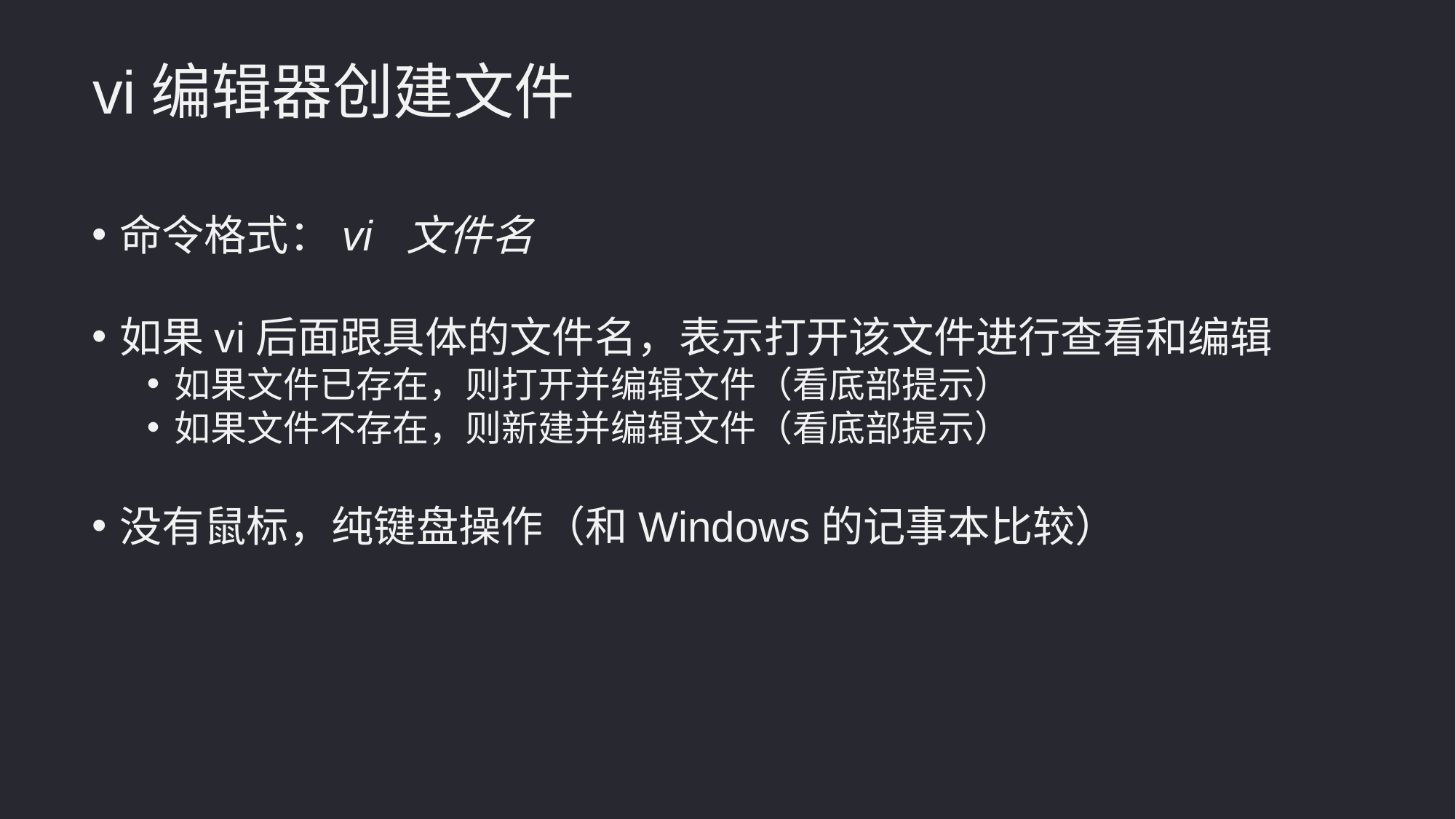

vi编辑器创建文件
命令格式：vi  文件名

如果vi后面跟具体的文件名，表示打开该文件进行查看和编辑
如果文件已存在，则打开并编辑文件（看底部提示）
如果文件不存在，则新建并编辑文件（看底部提示）

没有鼠标，纯键盘操作（和Windows的记事本比较）